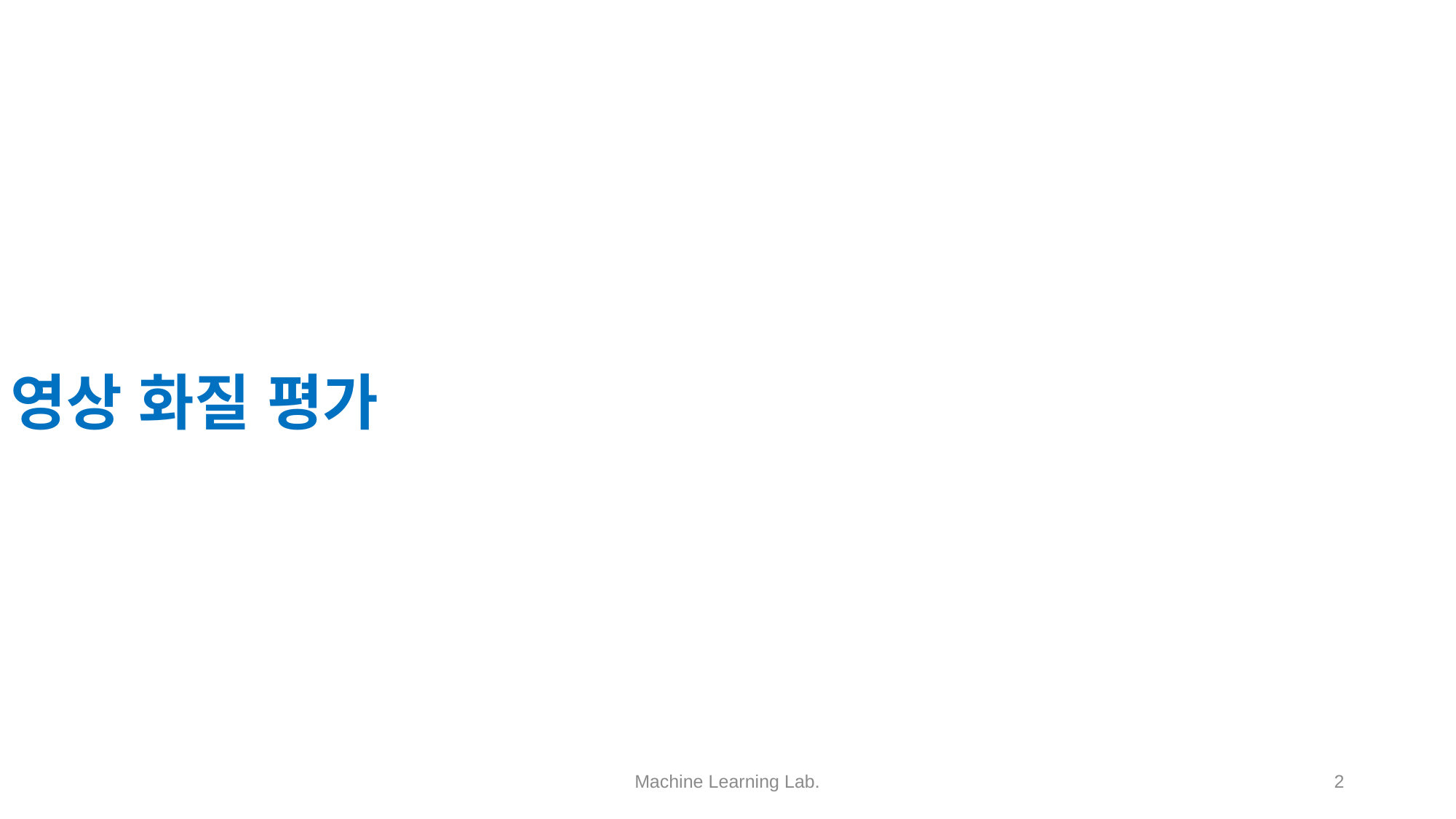

영상 화질 평가
Machine Learning Lab.
2